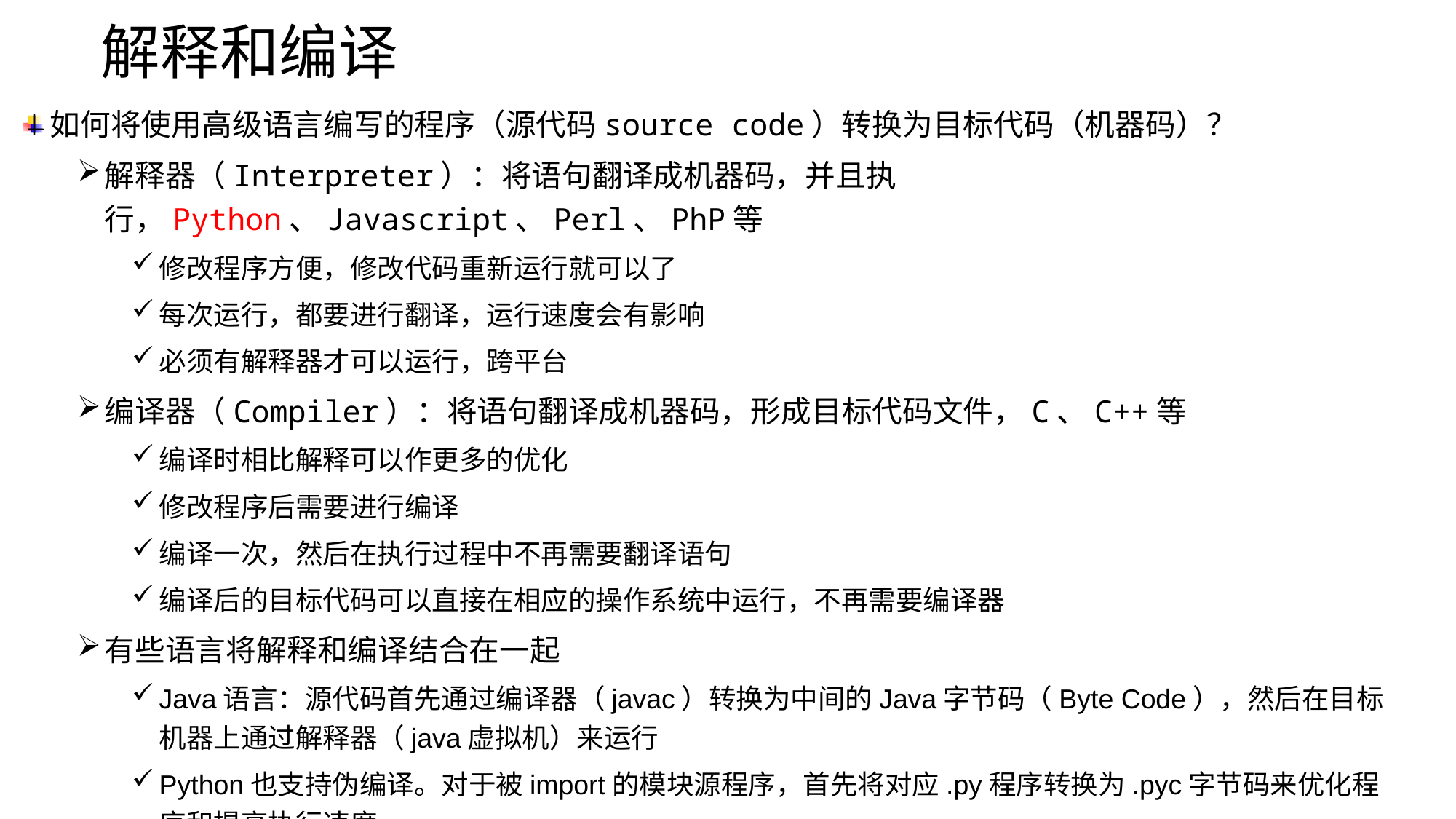

# 解释和编译
如何将使用高级语言编写的程序（源代码source code）转换为目标代码（机器码）？
解释器（Interpreter）：将语句翻译成机器码，并且执行，Python、Javascript、Perl、PhP等
修改程序方便，修改代码重新运行就可以了
每次运行，都要进行翻译，运行速度会有影响
必须有解释器才可以运行，跨平台
编译器（Compiler）：将语句翻译成机器码，形成目标代码文件，C、C++等
编译时相比解释可以作更多的优化
修改程序后需要进行编译
编译一次，然后在执行过程中不再需要翻译语句
编译后的目标代码可以直接在相应的操作系统中运行，不再需要编译器
有些语言将解释和编译结合在一起
Java语言：源代码首先通过编译器（javac）转换为中间的Java字节码（Byte Code），然后在目标机器上通过解释器（java虚拟机）来运行
Python也支持伪编译。对于被import的模块源程序，首先将对应.py程序转换为.pyc字节码来优化程序和提高执行速度